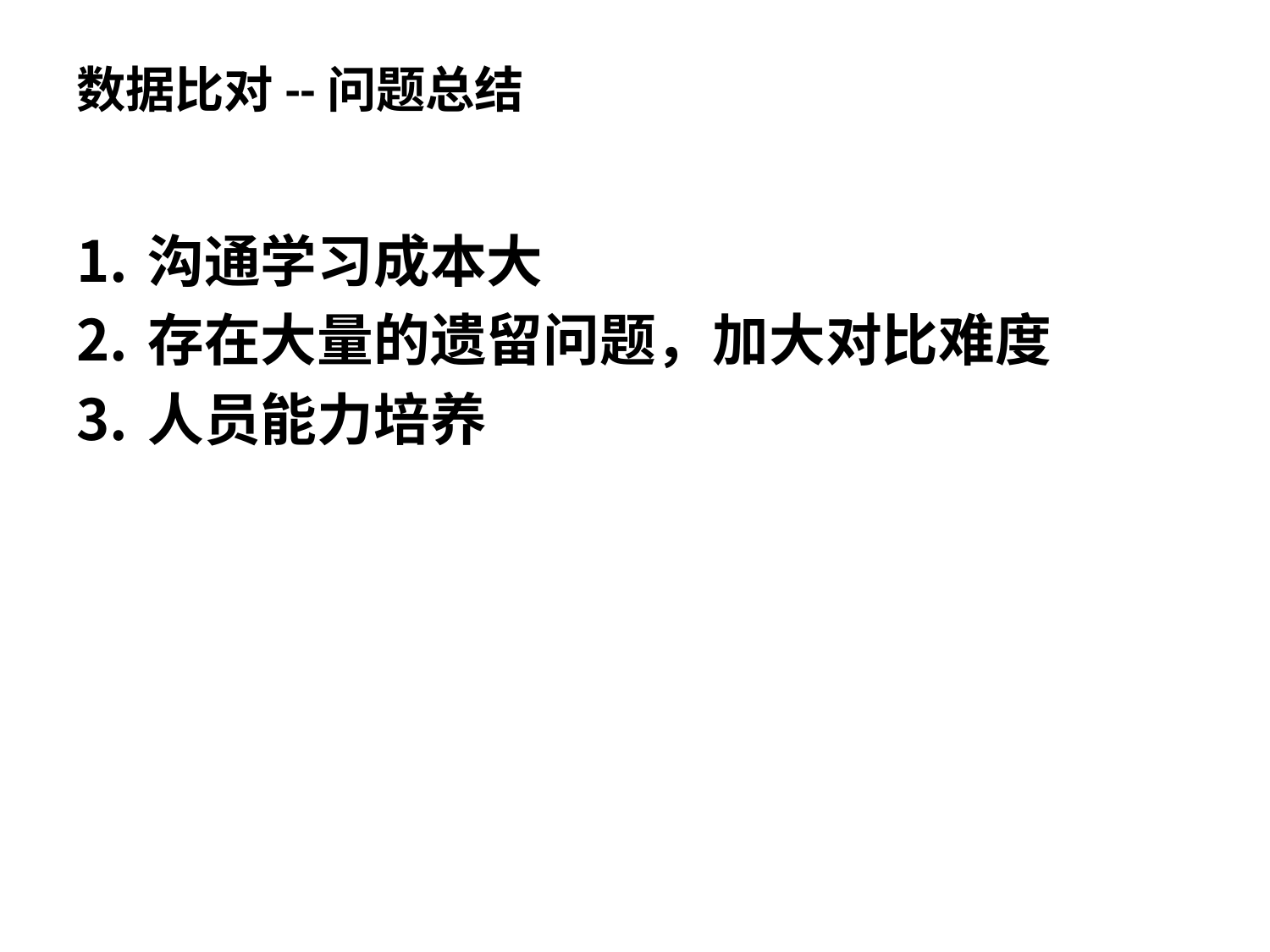

# 数据比对--问题总结
沟通学习成本大
存在大量的遗留问题，加大对比难度
人员能力培养